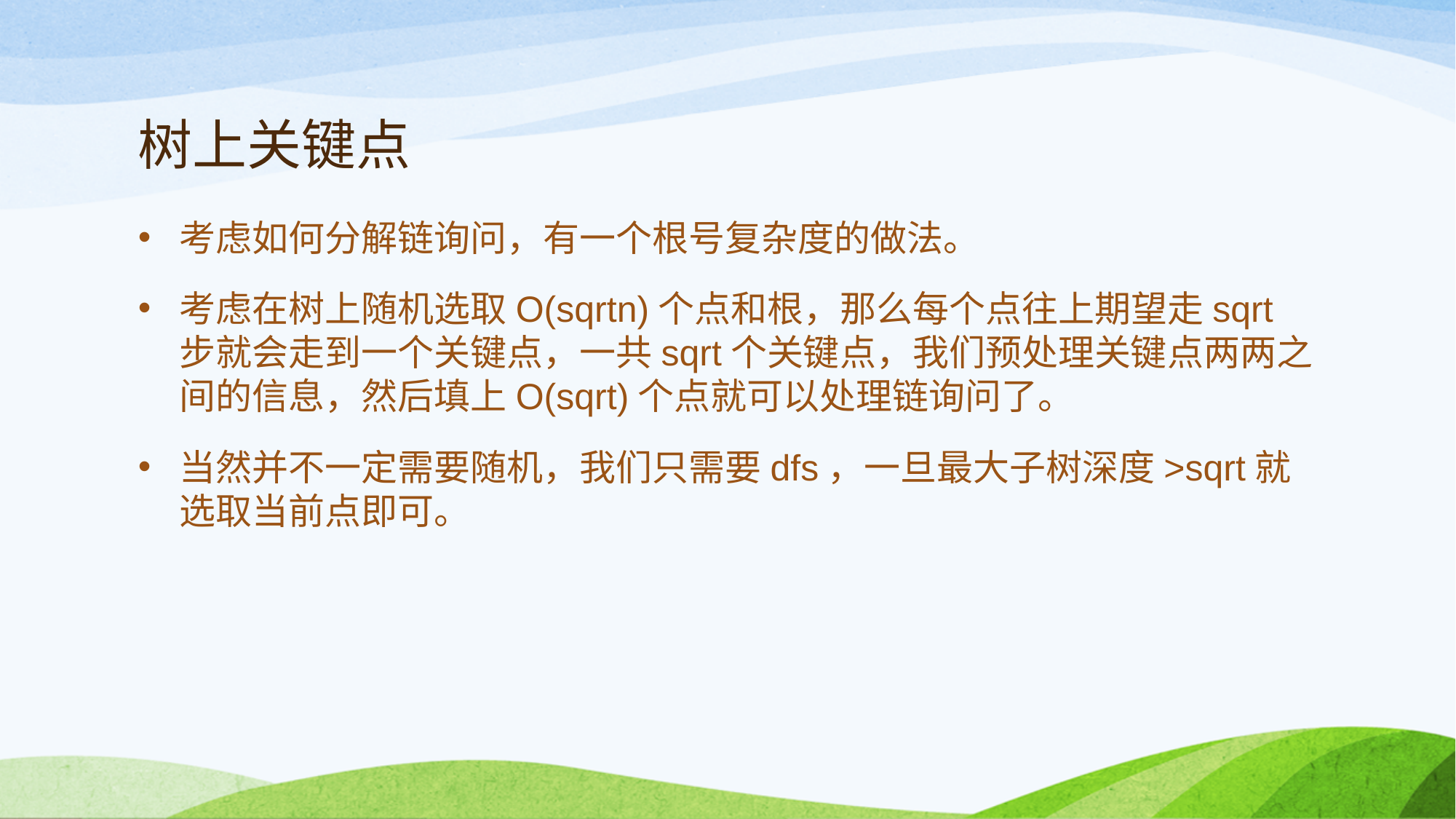

# 树上关键点
考虑如何分解链询问，有一个根号复杂度的做法。
考虑在树上随机选取O(sqrtn)个点和根，那么每个点往上期望走sqrt步就会走到一个关键点，一共sqrt个关键点，我们预处理关键点两两之间的信息，然后填上O(sqrt)个点就可以处理链询问了。
当然并不一定需要随机，我们只需要dfs，一旦最大子树深度>sqrt就选取当前点即可。